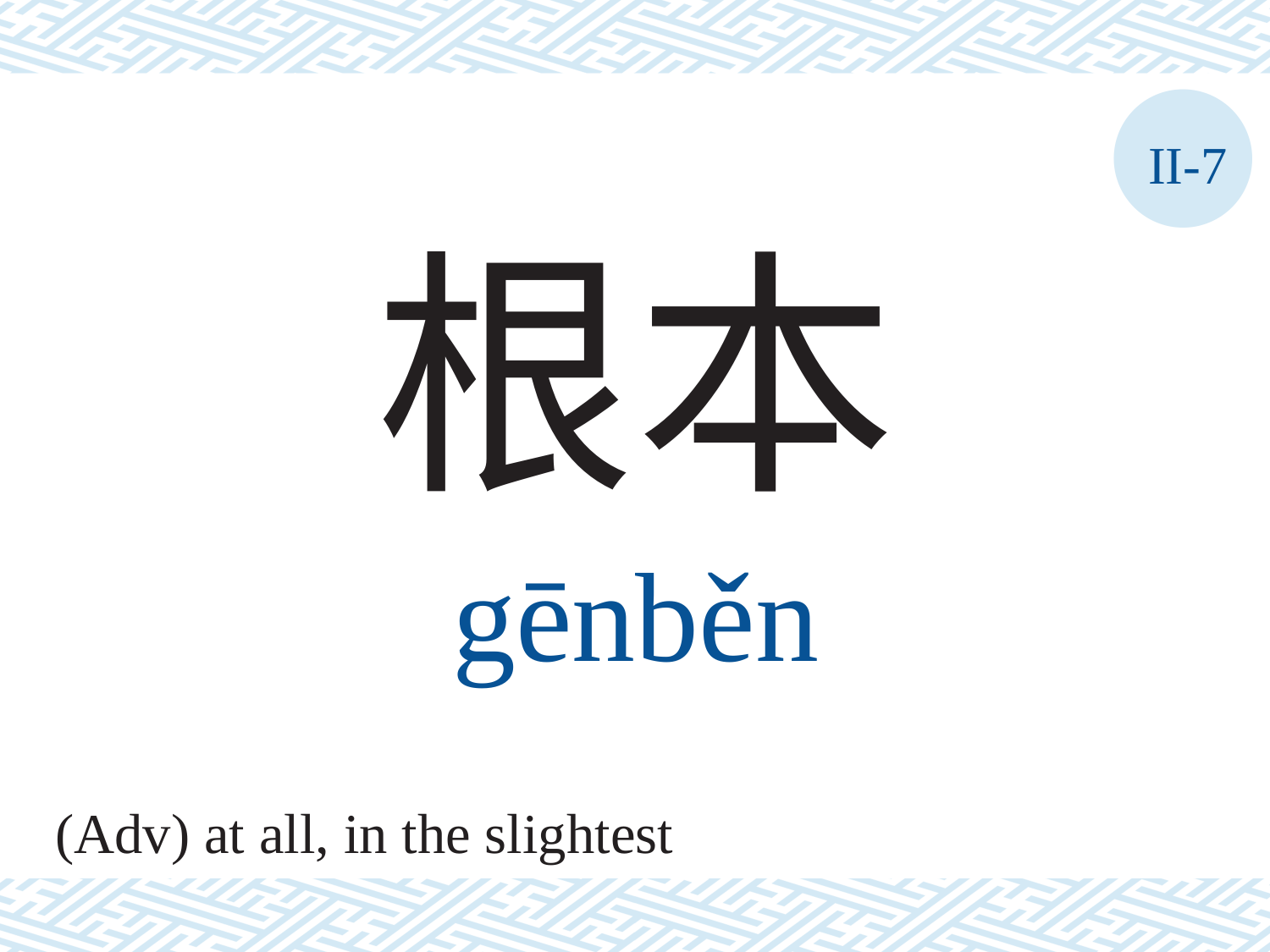

II-7
根本
gēnběn
(Adv) at all, in the slightest